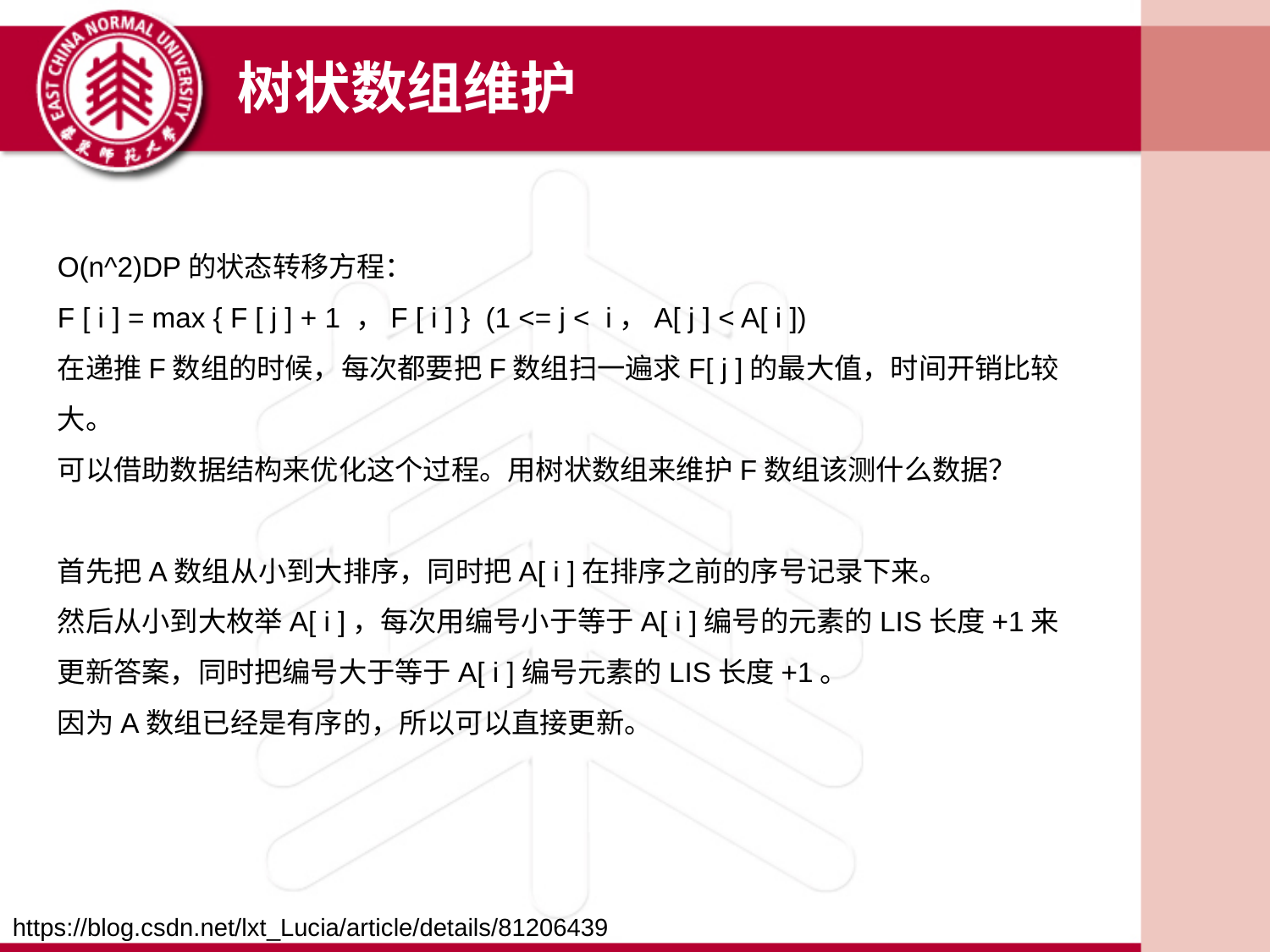

树状数组维护
O(n^2)DP的状态转移方程：
F [ i ] = max { F [ j ] + 1 ，F [ i ] }  (1 <= j <  i，A[ j ] < A[ i ])
在递推F数组的时候，每次都要把F数组扫一遍求F[ j ]的最大值，时间开销比较大。
可以借助数据结构来优化这个过程。用树状数组来维护F数组该测什么数据？

首先把A数组从小到大排序，同时把A[ i ]在排序之前的序号记录下来。
然后从小到大枚举A[ i ]，每次用编号小于等于A[ i ]编号的元素的LIS长度+1来更新答案，同时把编号大于等于A[ i ]编号元素的LIS长度+1。
因为A数组已经是有序的，所以可以直接更新。
https://blog.csdn.net/lxt_Lucia/article/details/81206439